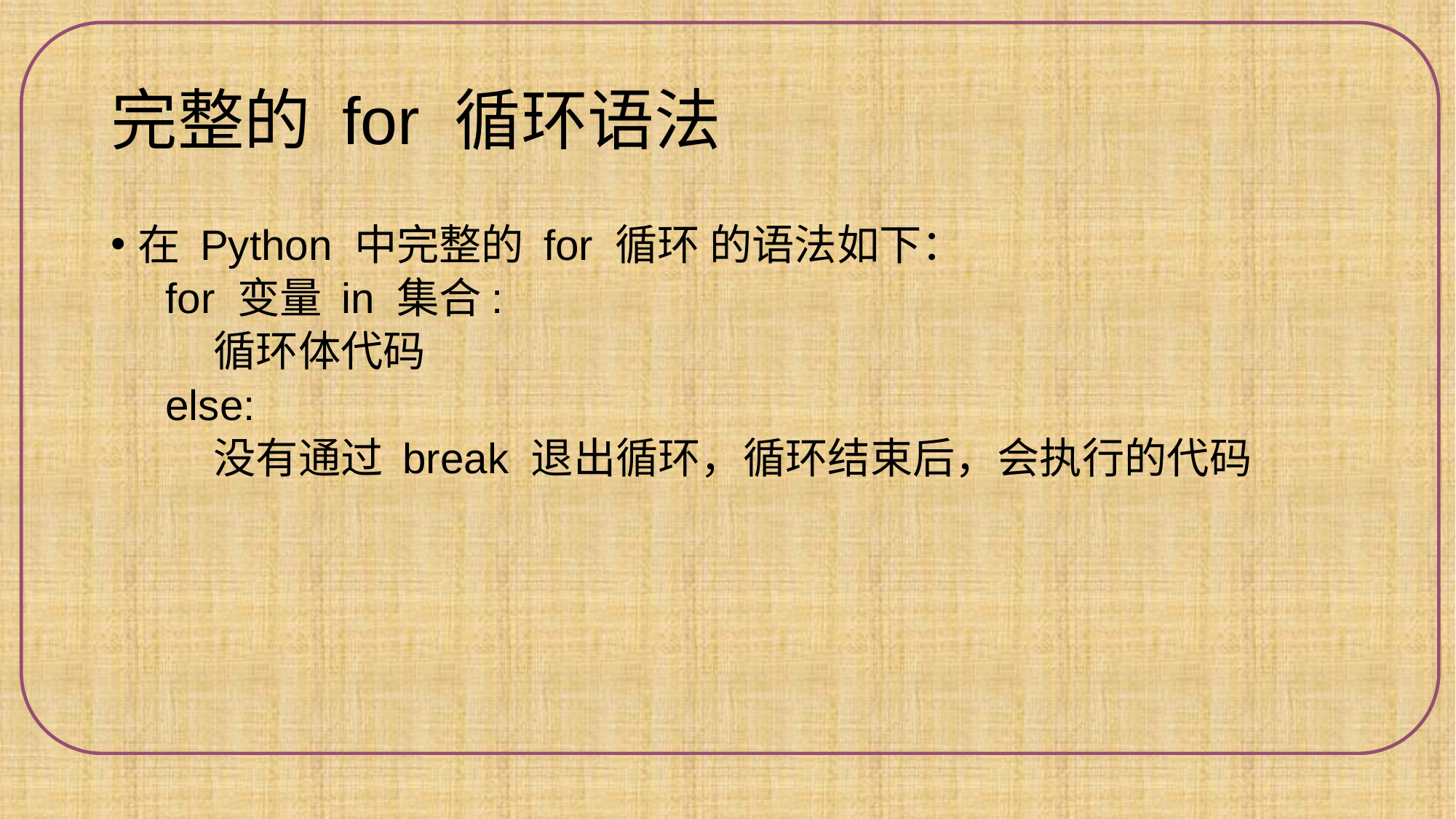

# 完整的 for 循环语法
在 Python 中完整的 for 循环 的语法如下：
for 变量 in 集合:
    循环体代码
else:
    没有通过 break 退出循环，循环结束后，会执行的代码